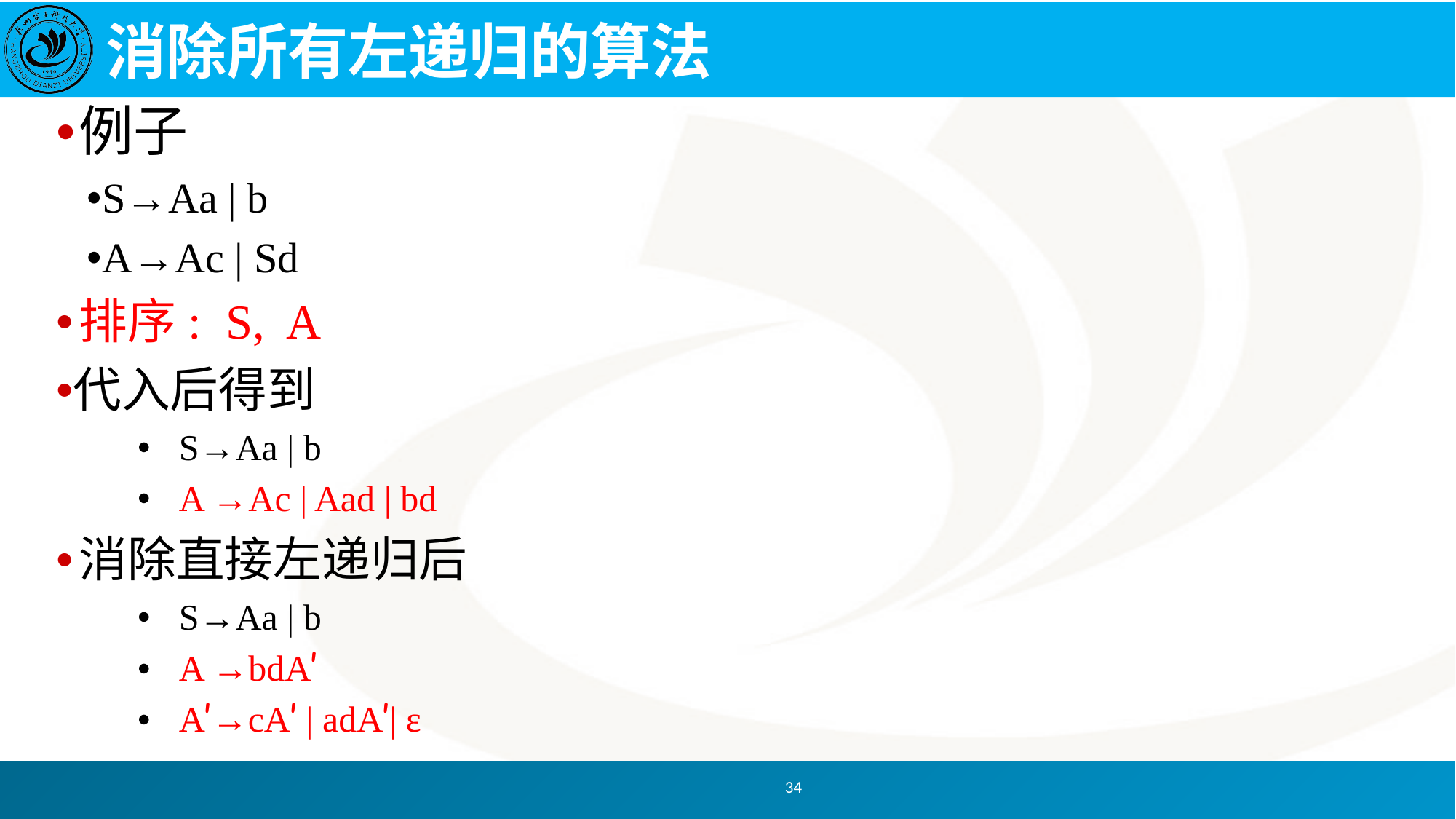

# 消除所有左递归的算法
例子
S→Aa | b
A→Ac | Sd
排序:  S,  A
代入后得到
S→Aa | b
A →Ac | Aad | bd
消除直接左递归后
S→Aa | b
A →bdA’
A’→cA’ | adA’| ε
34